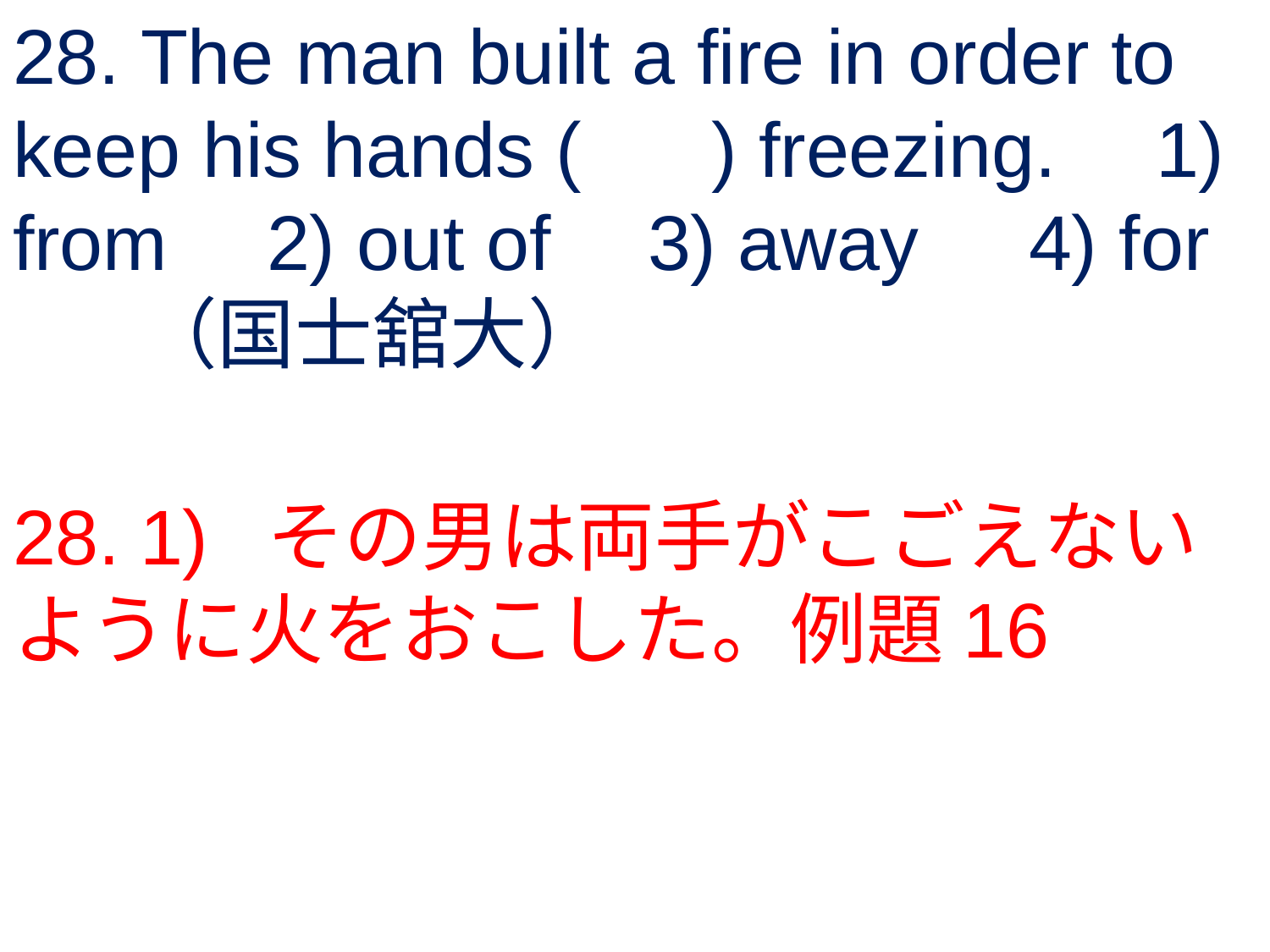

# 28. The man built a fire in order to keep his hands (      ) freezing.	1) from	2) out of	3) away	4) for	（国士舘大）
28.	1) 	その男は両手がこごえないように火をおこした。例題16